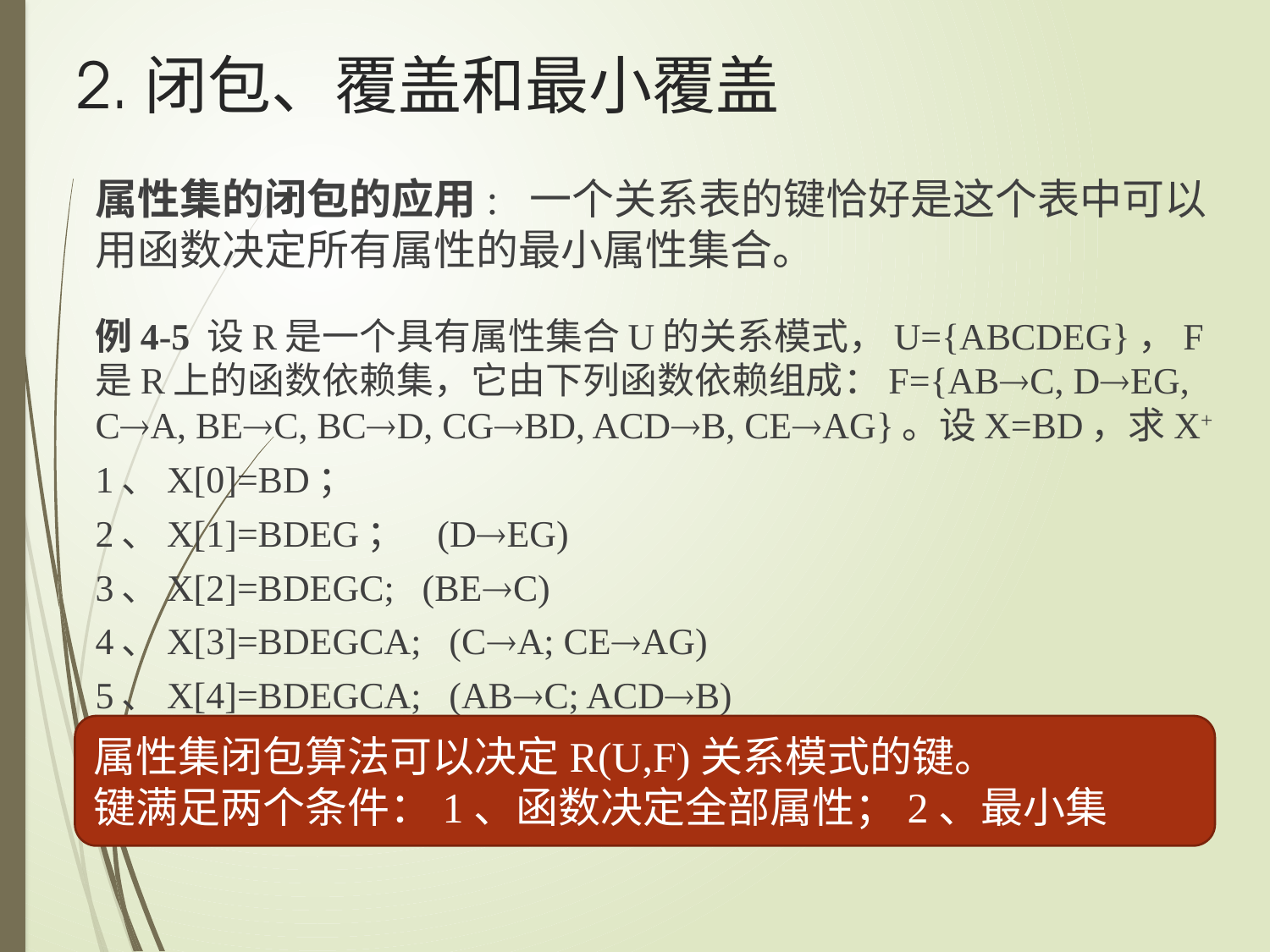

# 2.闭包、覆盖和最小覆盖
属性集的闭包的应用:  一个关系表的键恰好是这个表中可以用函数决定所有属性的最小属性集合。
例4-5 设R是一个具有属性集合U的关系模式，U={ABCDEG}，F是R上的函数依赖集，它由下列函数依赖组成：F={AB→C, D→EG, C→A, BE→C, BC→D, CG→BD, ACD→B, CE→AG}。设X=BD，求X+
1、X[0]=BD；
2、X[1]=BDEG；   (D→EG)
3、X[2]=BDEGC;   (BE→C)
4、X[3]=BDEGCA;   (C→A; CE→AG)
5、X[4]=BDEGCA;   (AB→C; ACD→B)

属性集闭包算法可以决定R(U,F)关系模式的键。
键满足两个条件：1、函数决定全部属性；2、最小集